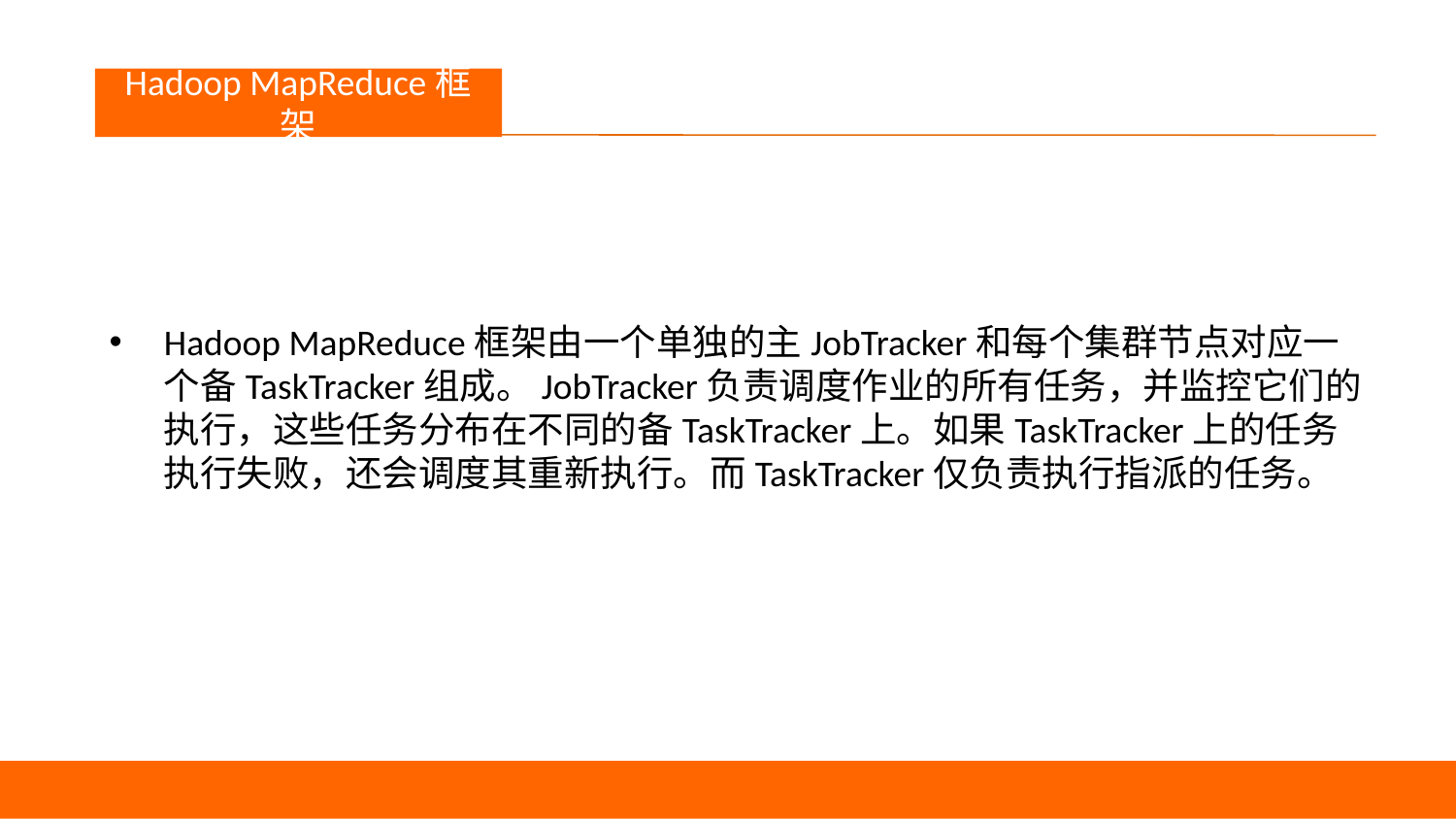

议程
Hadoop MapReduce框架

Hadoop MapReduce框架由一个单独的主JobTracker和每个集群节点对应一个备TaskTracker组成。JobTracker负责调度作业的所有任务，并监控它们的执行，这些任务分布在不同的备TaskTracker上。如果TaskTracker上的任务执行失败，还会调度其重新执行。而TaskTracker仅负责执行指派的任务。